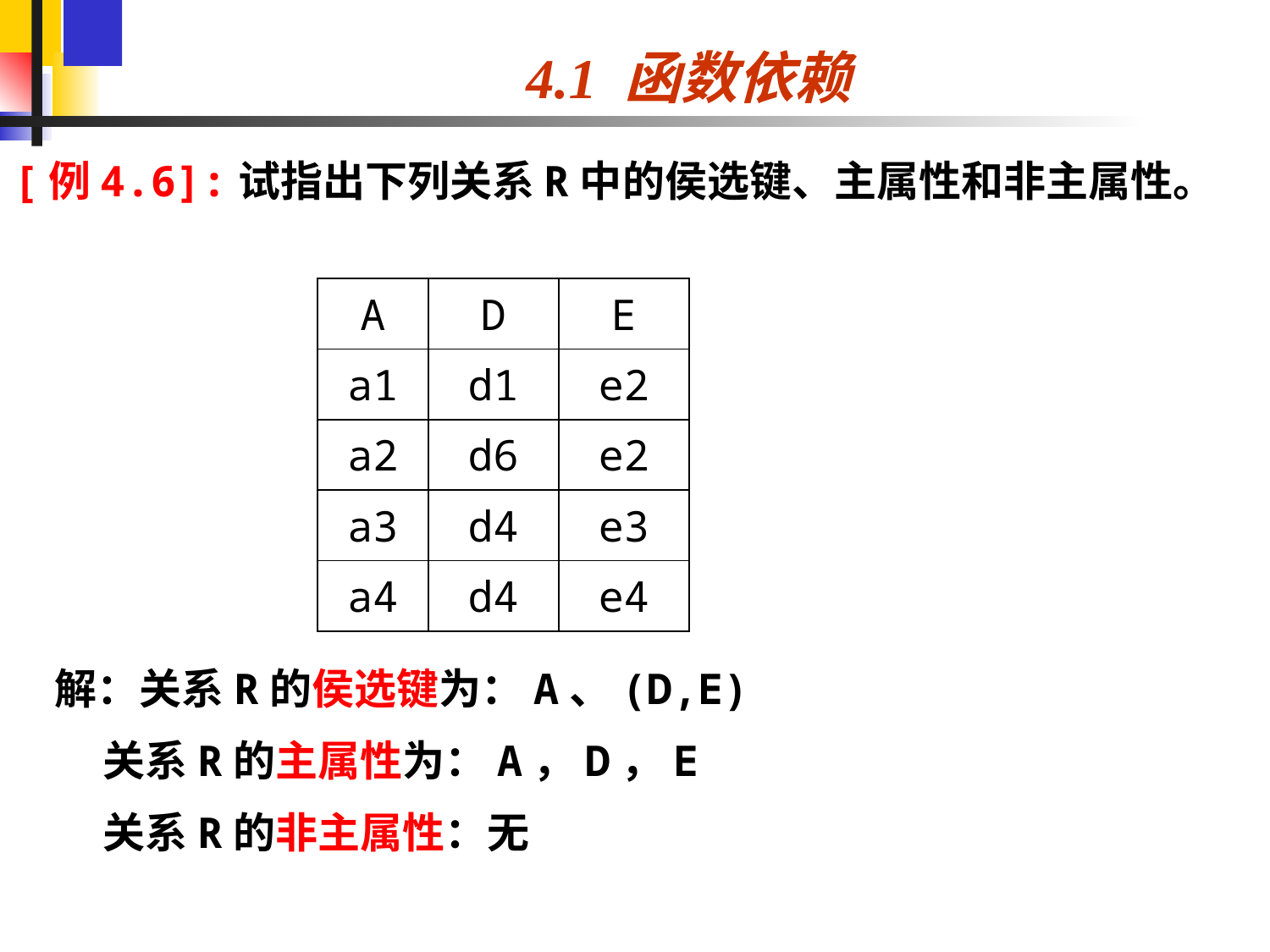

# 4.1 函数依赖
[例4.6]:试指出下列关系R中的侯选键、主属性和非主属性。

| A | D | E |
| --- | --- | --- |
| a1 | d1 | e2 |
| a2 | d6 | e2 |
| a3 | d4 | e3 |
| a4 | d4 | e4 |
解：关系R的侯选键为：A、(D,E)
    关系R的主属性为：A，D，E
    关系R的非主属性：无